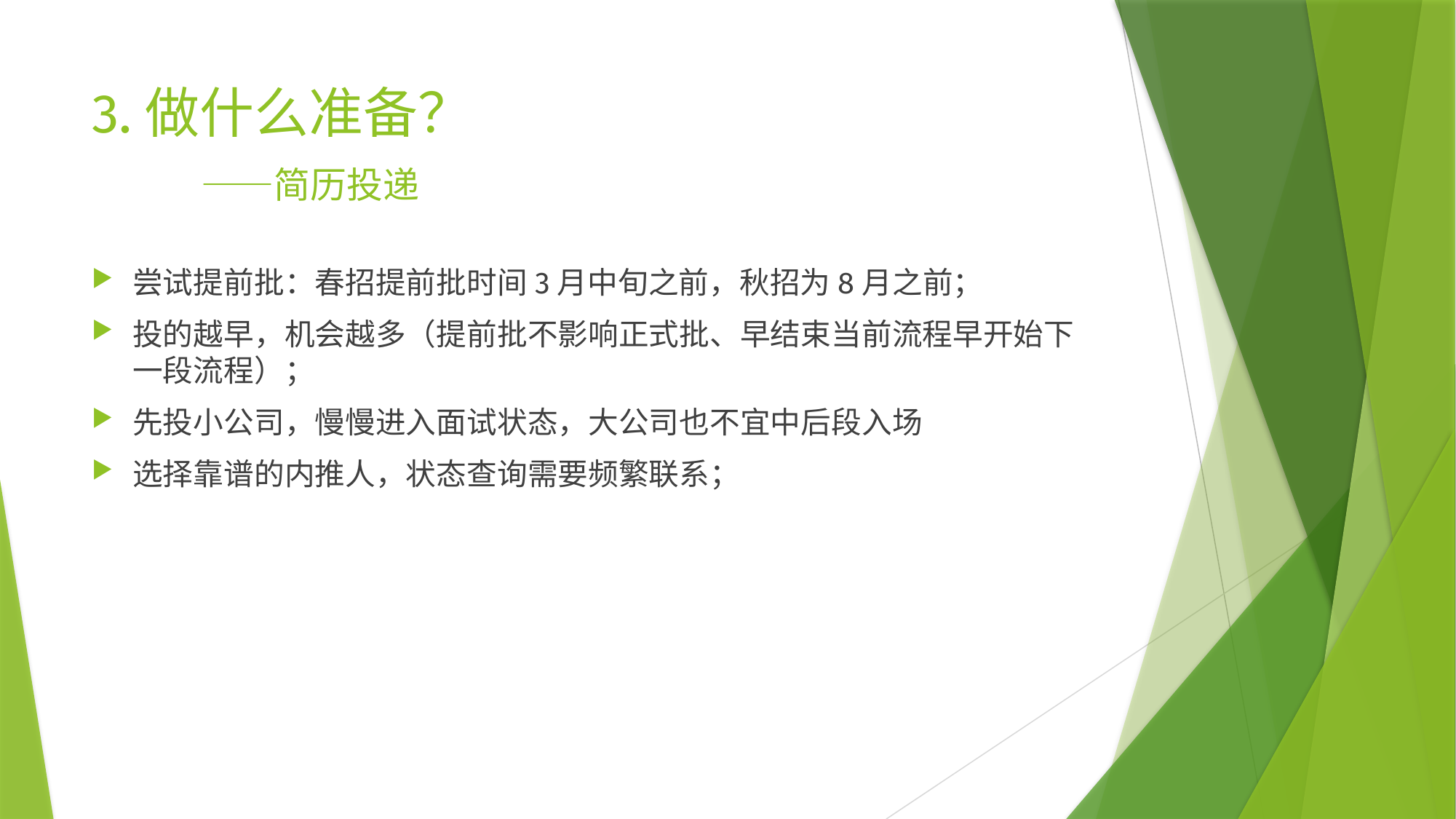

# 3.做什么准备？ ——简历投递
尝试提前批：春招提前批时间3月中旬之前，秋招为8月之前；
投的越早，机会越多（提前批不影响正式批、早结束当前流程早开始下一段流程）；
先投小公司，慢慢进入面试状态，大公司也不宜中后段入场
选择靠谱的内推人，状态查询需要频繁联系；